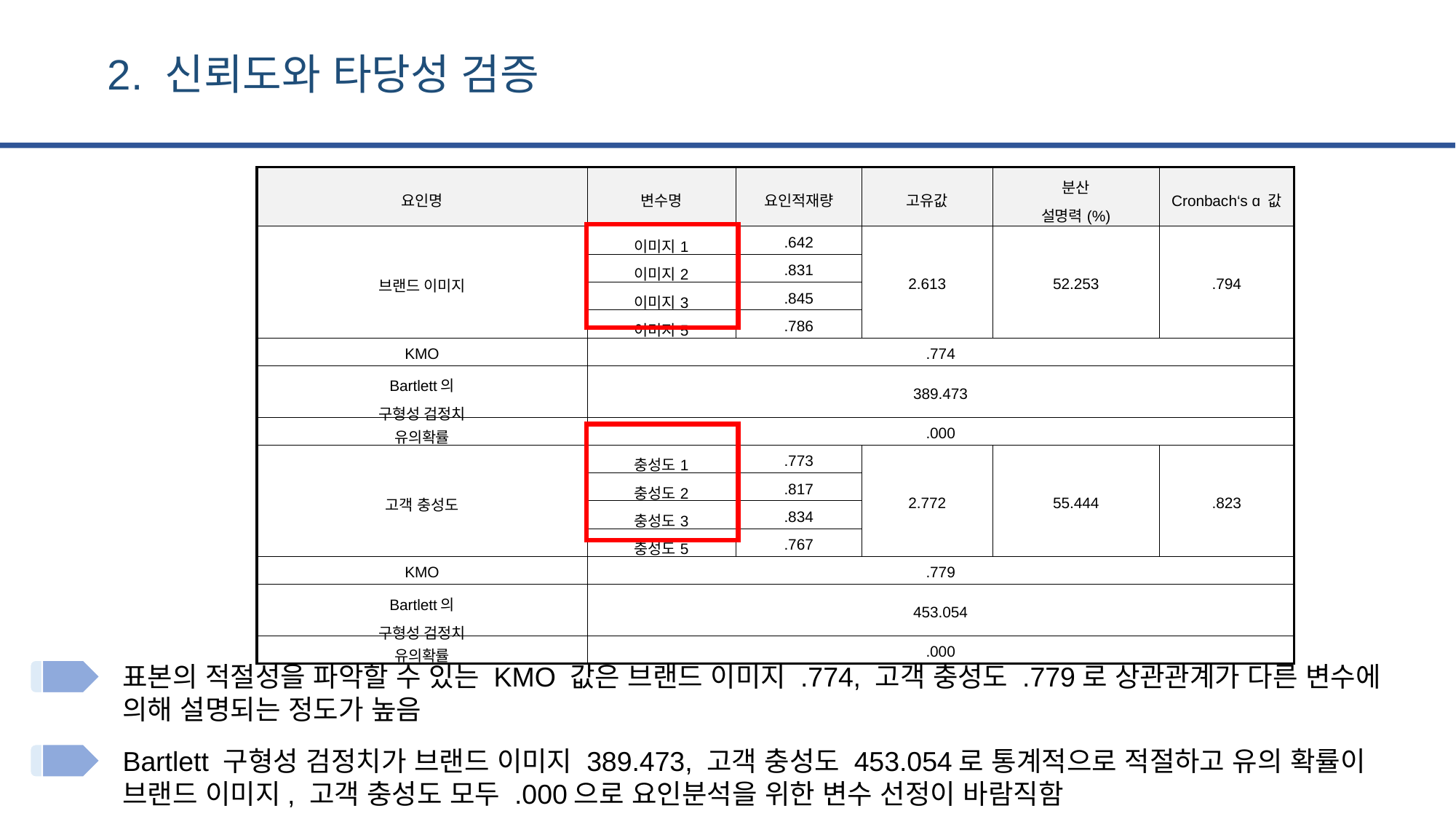

2. 신뢰도와 타당성 검증

| 요인명 | 변수명 | 요인적재량 | 고유값 | 분산 설명력(%) | Cronbach‘s ɑ 값 |
| --- | --- | --- | --- | --- | --- |
| 브랜드 이미지 | 이미지1 | .642 | 2.613 | 52.253 | .794 |
|  | 이미지2 | .831 |  |  |  |
|  | 이미지3 | .845 |  |  |  |
|  | 이미지5 | .786 |  |  |  |
| KMO | .774 |  |  |  |  |
| Bartlett의 구형성 검정치 | 389.473 |  |  |  |  |
| 유의확률 | .000 |  |  |  |  |
| 고객 충성도 | 충성도1 | .773 | 2.772 | 55.444 | .823 |
|  | 충성도2 | .817 |  |  |  |
|  | 충성도3 | .834 |  |  |  |
|  | 충성도5 | .767 |  |  |  |
| KMO | .779 |  |  |  |  |
| Bartlett의 구형성 검정치 | 453.054 |  |  |  |  |
| 유의확률 | .000 |  |  |  |  |

표본의 적절성을 파악할 수 있는 KMO 값은 브랜드 이미지 .774, 고객 충성도 .779로 상관관계가 다른 변수에 의해 설명되는 정도가 높음

Bartlett 구형성 검정치가 브랜드 이미지 389.473, 고객 충성도 453.054로 통계적으로 적절하고 유의 확률이 브랜드 이미지, 고객 충성도 모두 .000으로 요인분석을 위한 변수 선정이 바람직함